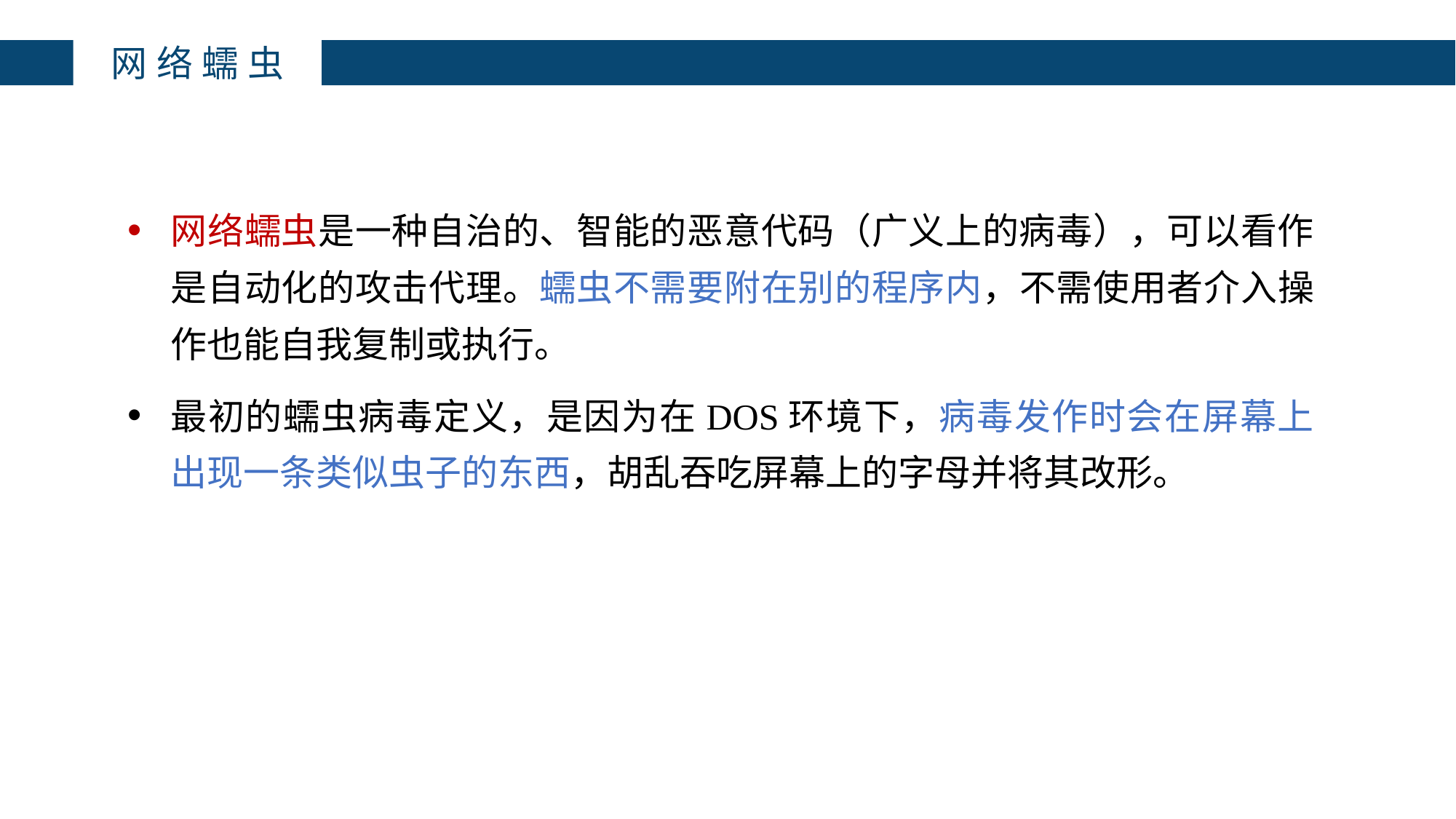

网络蠕虫

网络蠕虫是一种自治的、智能的恶意代码（广义上的病毒），可以看作是自动化的攻击代理。蠕虫不需要附在别的程序内，不需使用者介入操作也能自我复制或执行。
最初的蠕虫病毒定义，是因为在DOS环境下，病毒发作时会在屏幕上出现一条类似虫子的东西，胡乱吞吃屏幕上的字母并将其改形。